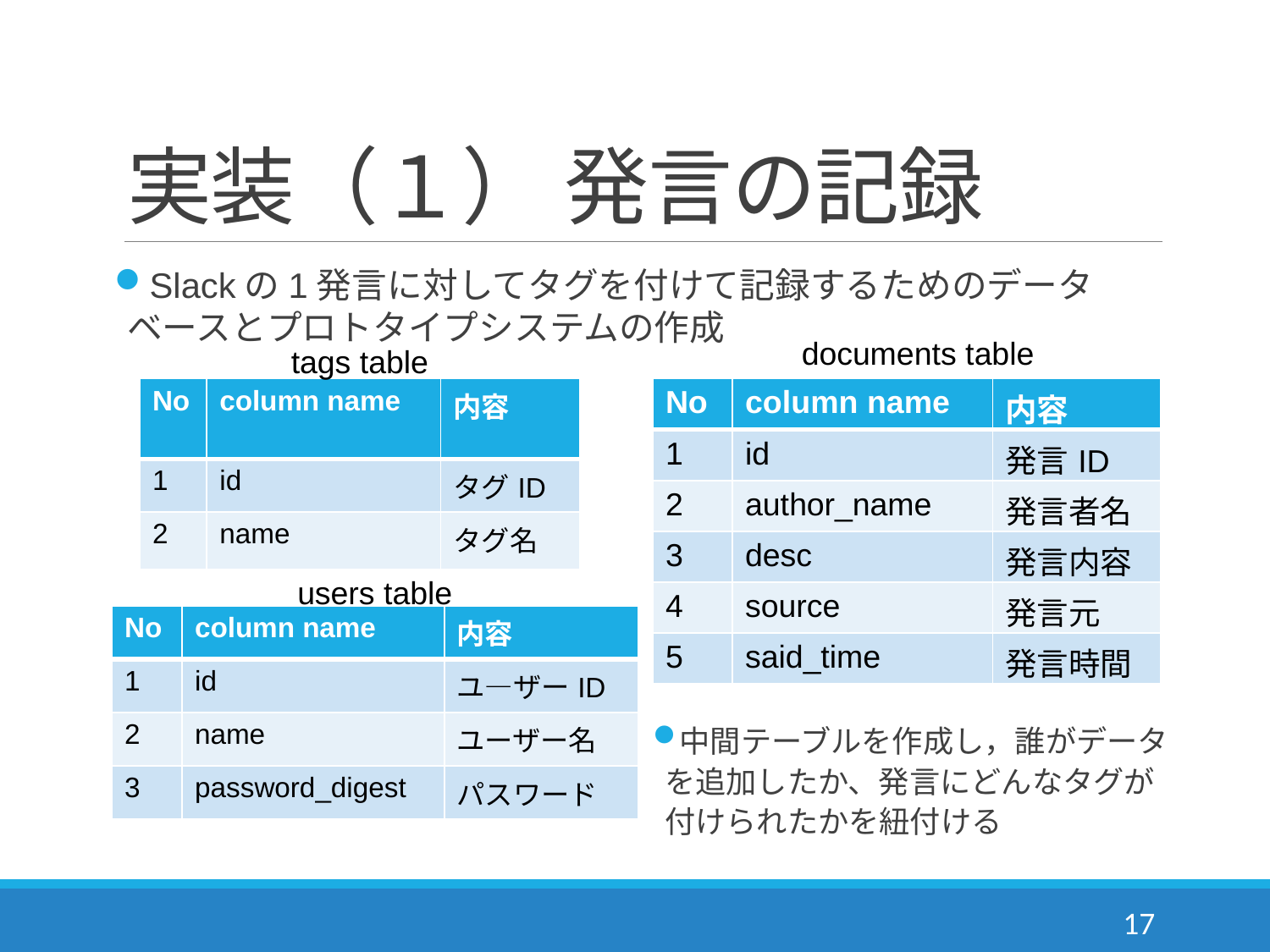

# 実装（１） 発言の記録
Slackの1発言に対してタグを付けて記録するためのデータベースとプロトタイプシステムの作成

documents table
tags table
| No | column name | 内容 |
| --- | --- | --- |
| 1 | id | タグID |
| 2 | name | タグ名 |
| No | column name | 内容 |
| --- | --- | --- |
| 1 | id | 発言ID |
| 2 | author\_name | 発言者名 |
| 3 | desc | 発言内容 |
| 4 | source | 発言元 |
| 5 | said\_time | 発言時間 |
users table
| No | column name | 内容 |
| --- | --- | --- |
| 1 | id | ユ―ザーID |
| 2 | name | ユーザー名 |
| 3 | password\_digest | パスワード |
中間テーブルを作成し，誰がデータを追加したか、発言にどんなタグが付けられたかを紐付ける

17